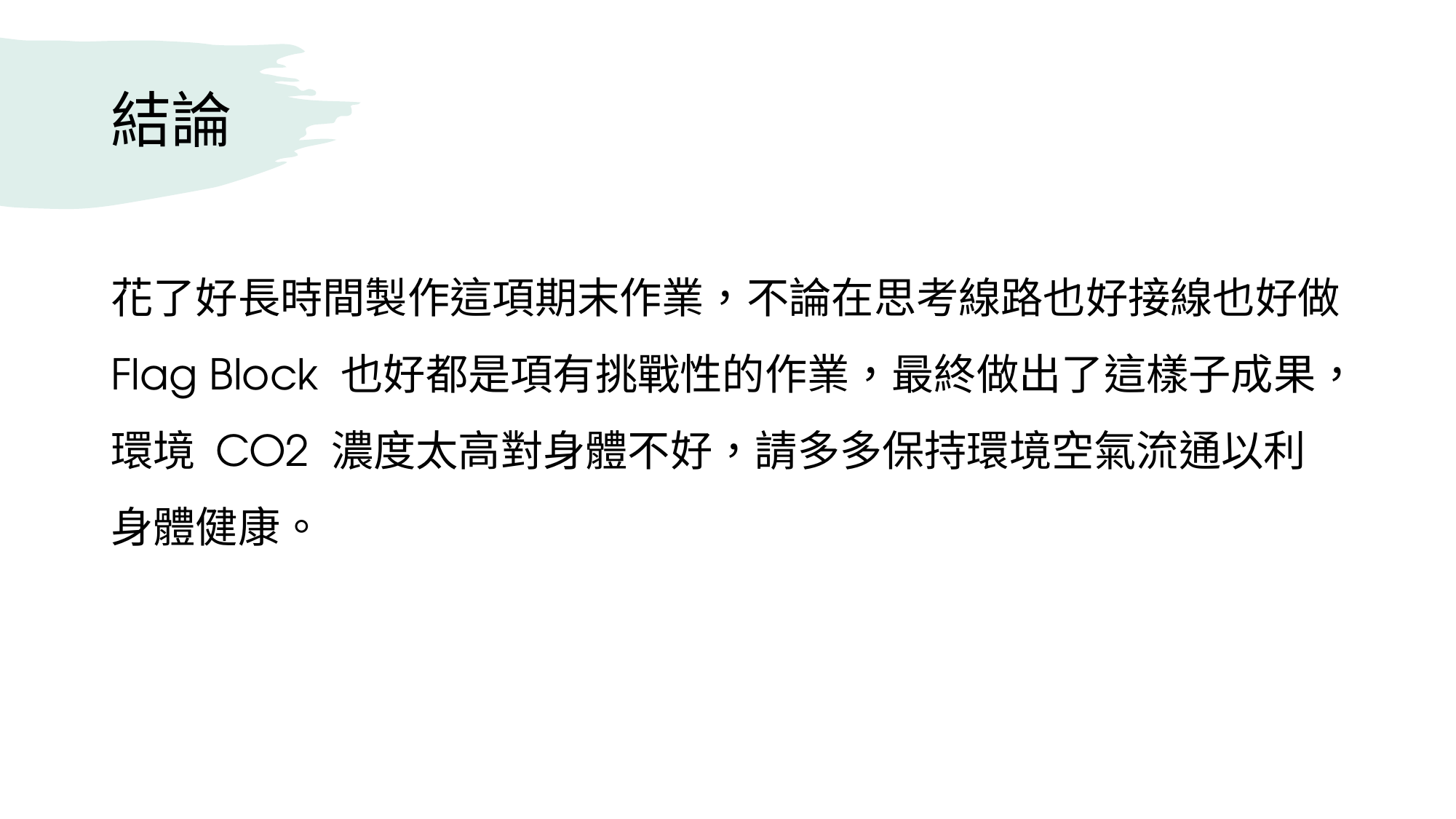

# 結論
花了好長時間製作這項期末作業，不論在思考線路也好接線也好做 Flag Block 也好都是項有挑戰性的作業，最終做出了這樣子成果，環境 CO2 濃度太高對身體不好，請多多保持環境空氣流通以利身體健康。